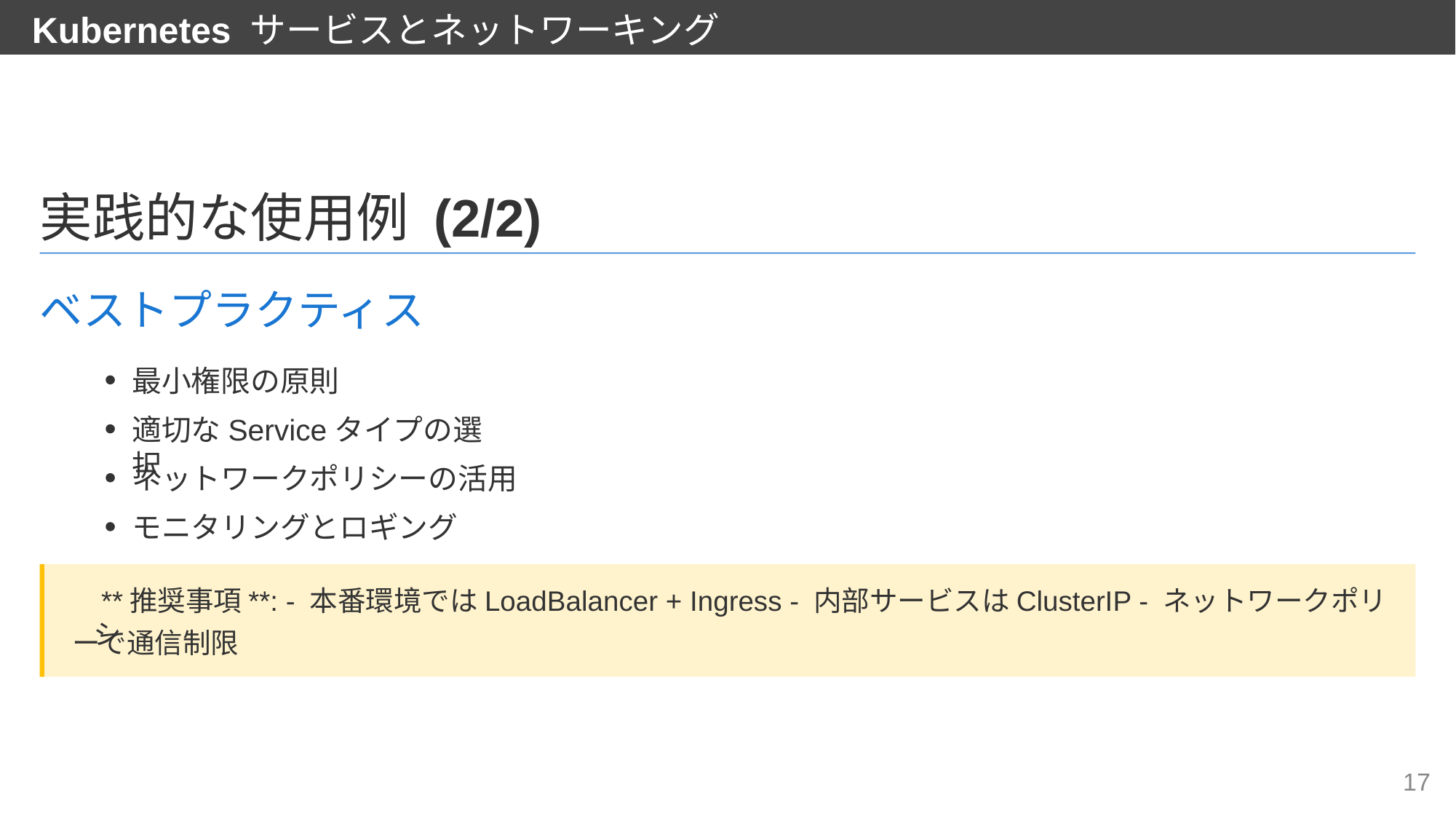

Kubernetes サービスとネットワーキング
実践的な使⽤例 (2/2)

ベストプラクティス
最⼩権限の原則

適切なServiceタイプの選択

ネットワークポリシーの活⽤

モニタリングとロギング

 **推奨事項**: - 本番環境ではLoadBalancer + Ingress - 内部サービスはClusterIP - ネットワークポリシ
ーで通信制限
17